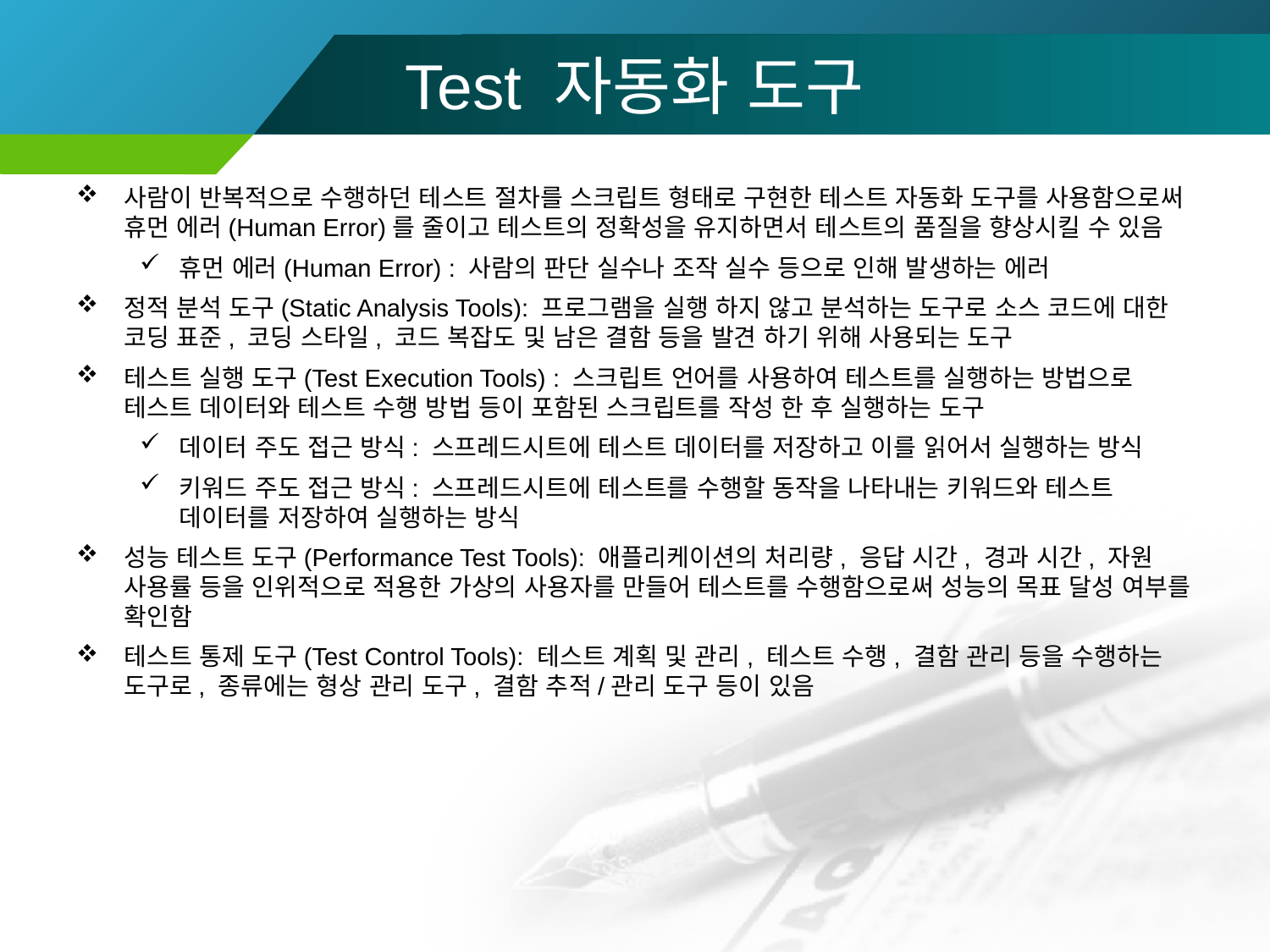

# Test 자동화 도구
사람이 반복적으로 수행하던 테스트 절차를 스크립트 형태로 구현한 테스트 자동화 도구를 사용함으로써 휴먼 에러(Human Error)를 줄이고 테스트의 정확성을 유지하면서 테스트의 품질을 향상시킬 수 있음
휴먼 에러(Human Error) : 사람의 판단 실수나 조작 실수 등으로 인해 발생하는 에러
정적 분석 도구(Static Analysis Tools): 프로그램을 실행 하지 않고 분석하는 도구로 소스 코드에 대한 코딩 표준, 코딩 스타일, 코드 복잡도 및 남은 결함 등을 발견 하기 위해 사용되는 도구
테스트 실행 도구(Test Execution Tools) : 스크립트 언어를 사용하여 테스트를 실행하는 방법으로 테스트 데이터와 테스트 수행 방법 등이 포함된 스크립트를 작성 한 후 실행하는 도구
데이터 주도 접근 방식: 스프레드시트에 테스트 데이터를 저장하고 이를 읽어서 실행하는 방식
키워드 주도 접근 방식: 스프레드시트에 테스트를 수행할 동작을 나타내는 키워드와 테스트 데이터를 저장하여 실행하는 방식
성능 테스트 도구(Performance Test Tools): 애플리케이션의 처리량, 응답 시간, 경과 시간, 자원 사용률 등을 인위적으로 적용한 가상의 사용자를 만들어 테스트를 수행함으로써 성능의 목표 달성 여부를 확인함
테스트 통제 도구(Test Control Tools): 테스트 계획 및 관리, 테스트 수행, 결함 관리 등을 수행하는 도구로, 종류에는 형상 관리 도구, 결함 추적/관리 도구 등이 있음